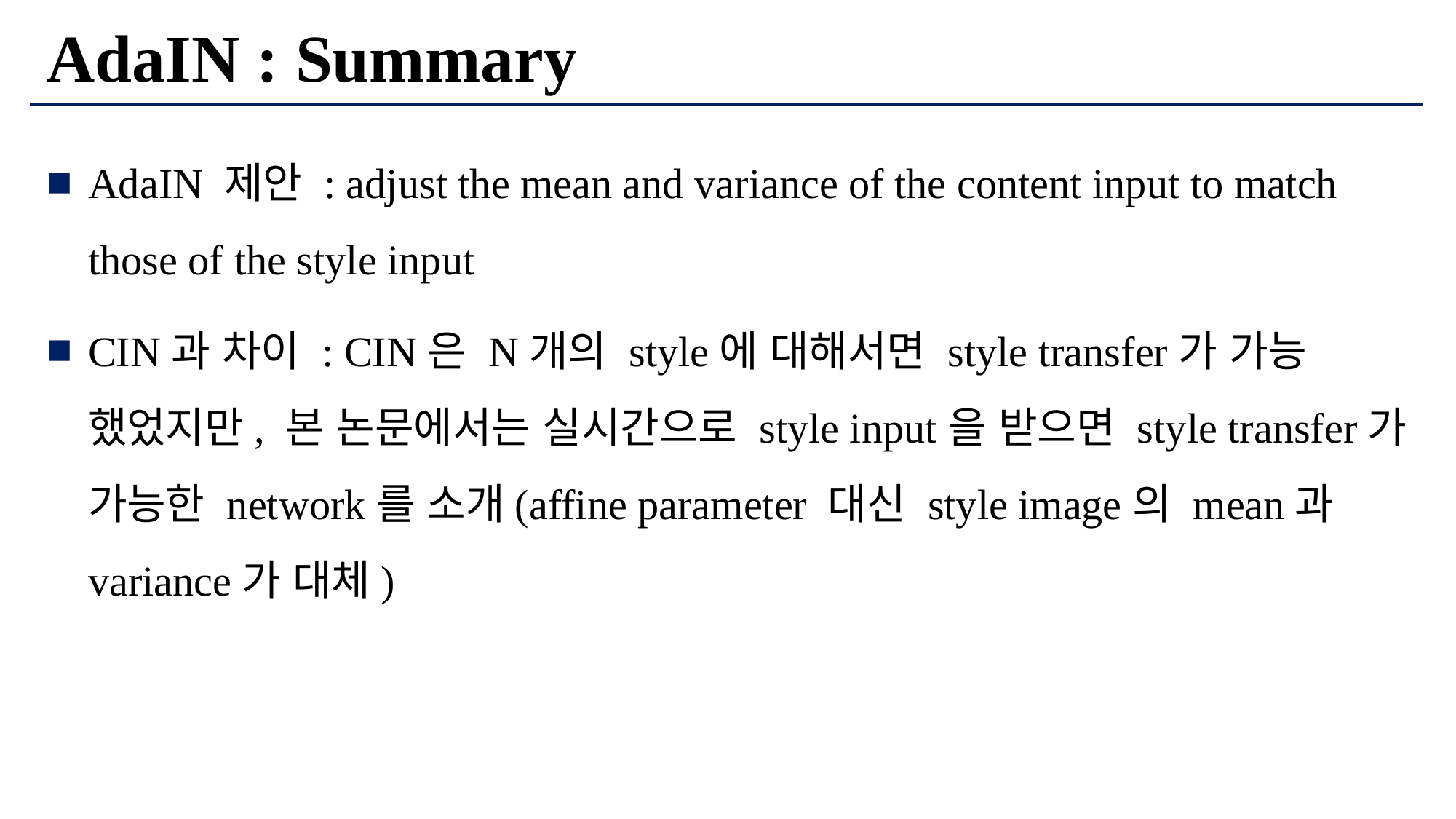

# AdaIN : Summary
AdaIN 제안 : adjust the mean and variance of the content input to match those of the style input
CIN과 차이 : CIN은 N개의 style에 대해서면 style transfer가 가능 했었지만, 본 논문에서는 실시간으로 style input을 받으면 style transfer가 가능한 network를 소개(affine parameter 대신 style image의 mean과 variance가 대체)